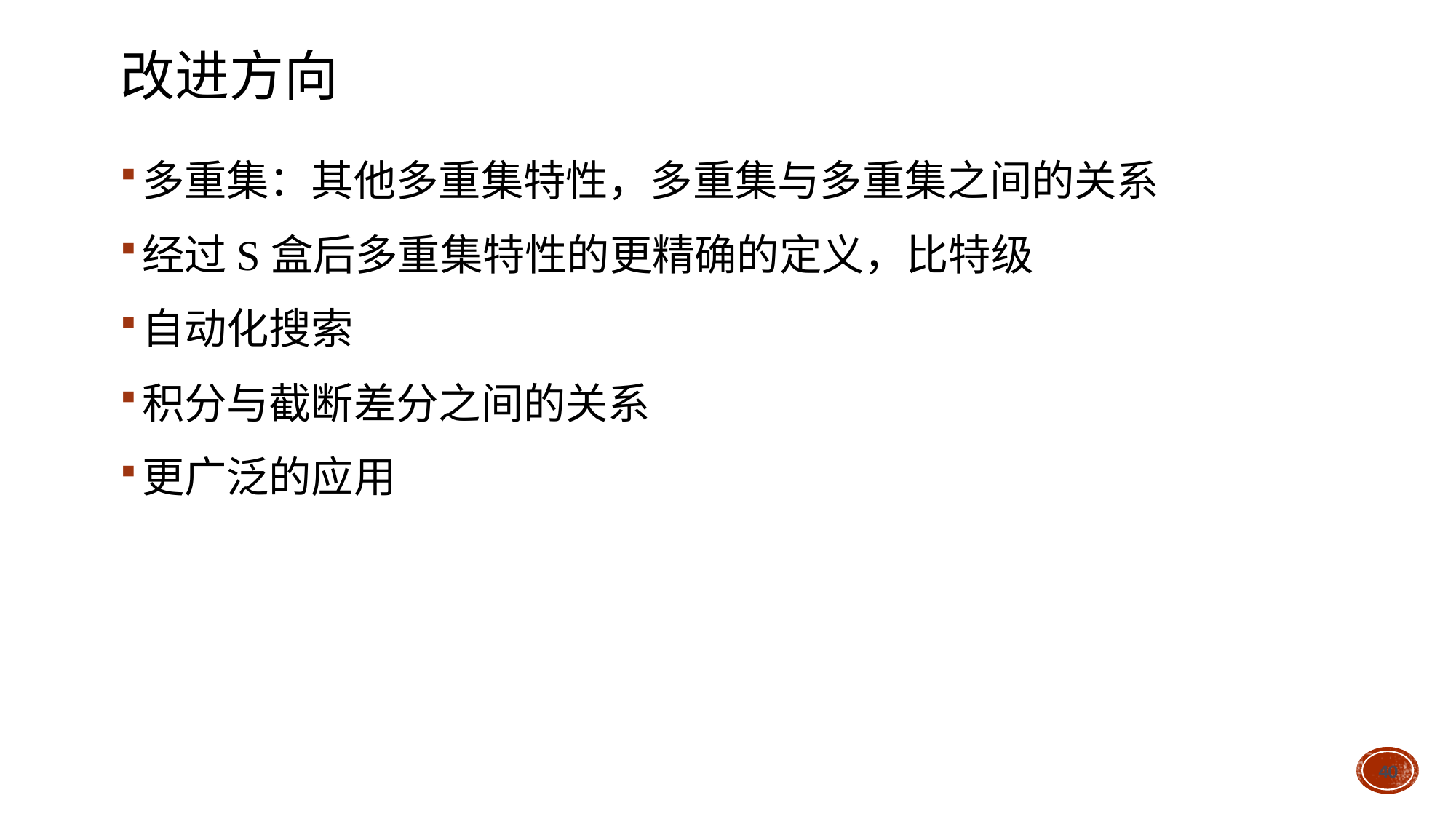

# 改进方向
多重集：其他多重集特性，多重集与多重集之间的关系
经过S盒后多重集特性的更精确的定义，比特级
自动化搜索
积分与截断差分之间的关系
更广泛的应用
40